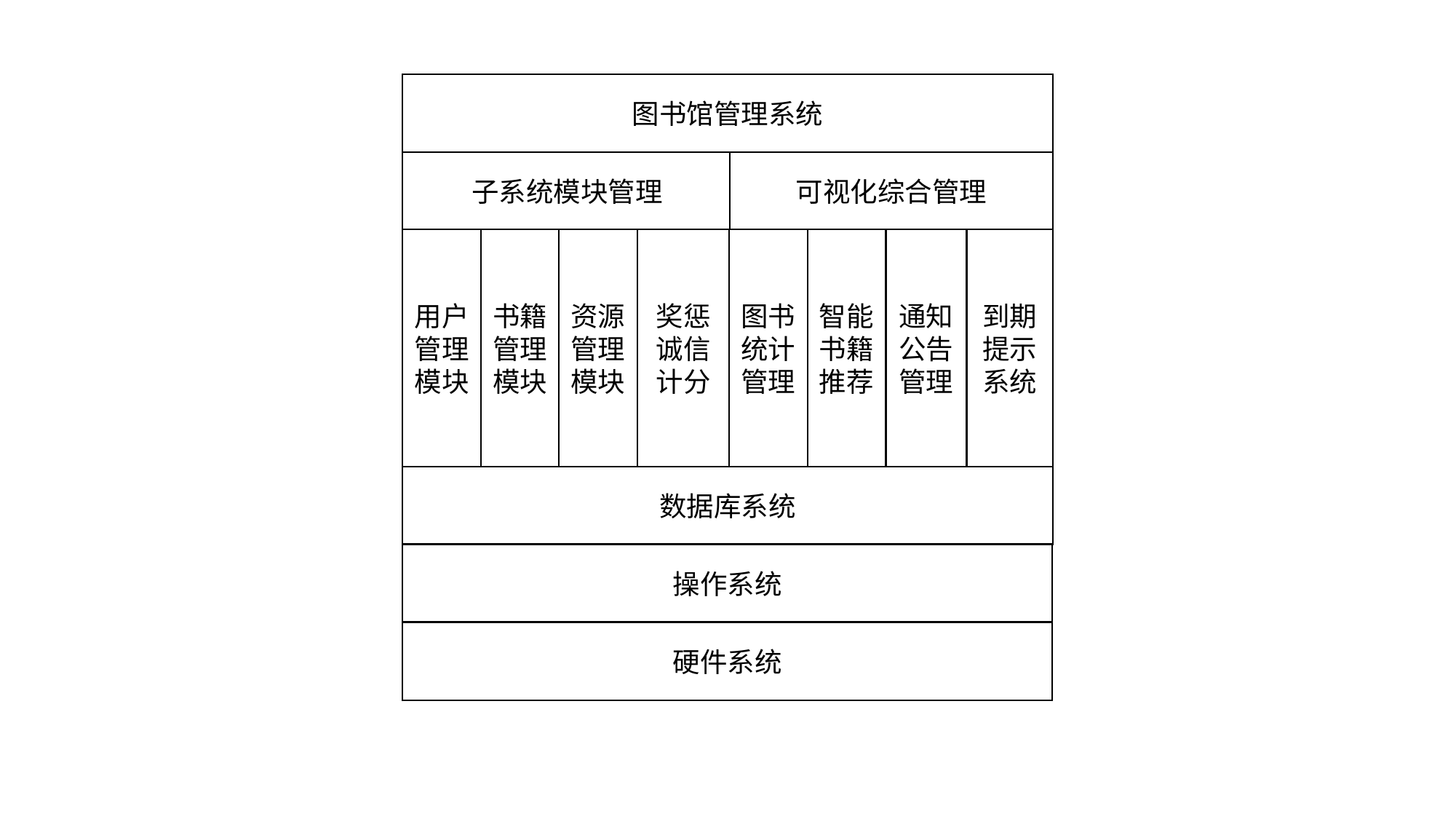

图书馆管理系统
子系统模块管理
可视化综合管理
用户管理模块
书籍管理模块
资源管理模块
奖惩诚信计分
图书统计管理
智能书籍推荐
通知公告管理
到期提示系统
数据库系统
操作系统
硬件系统